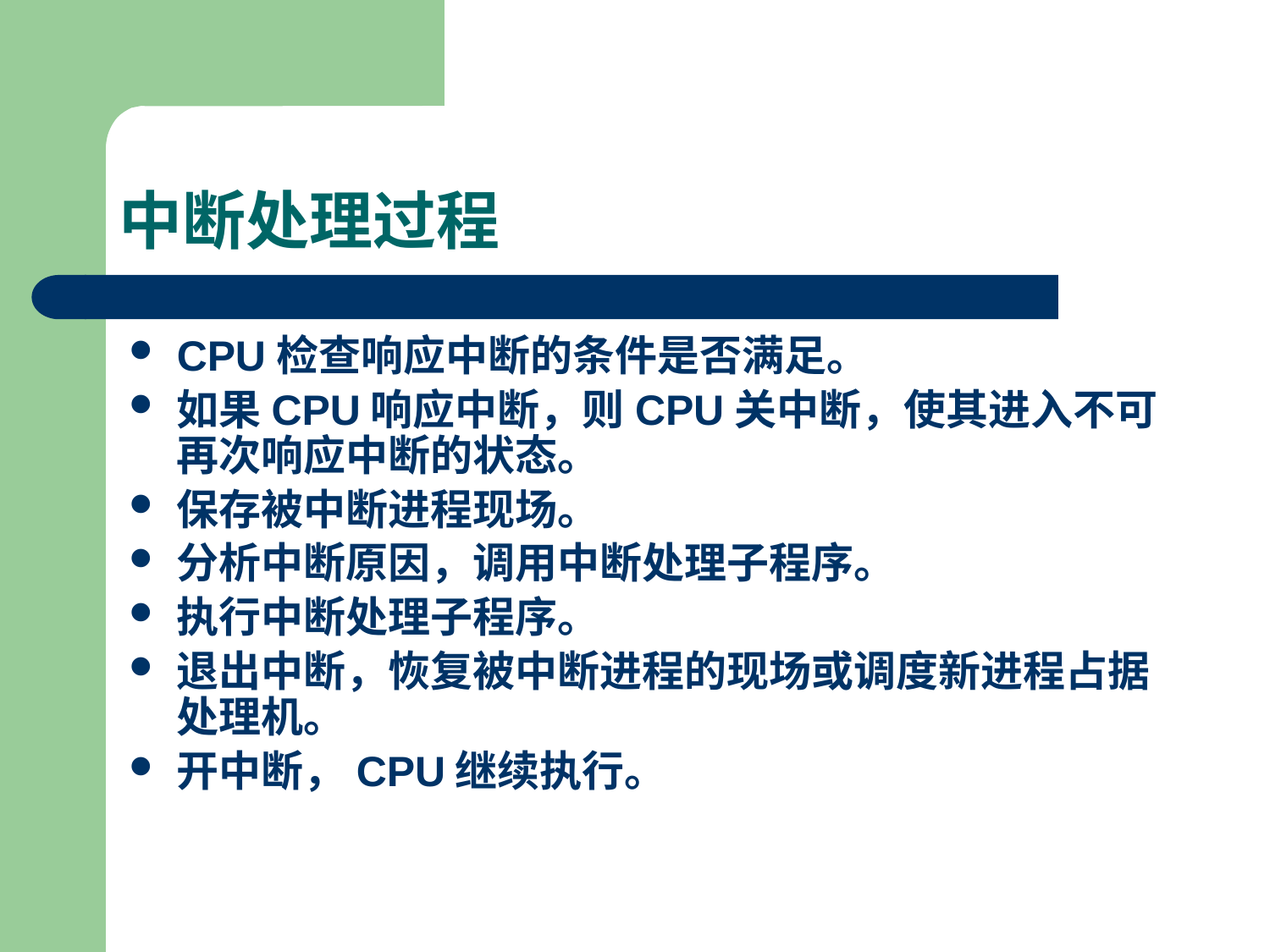

# 中断处理过程
CPU检查响应中断的条件是否满足。
如果CPU响应中断，则CPU关中断，使其进入不可再次响应中断的状态。
保存被中断进程现场。
分析中断原因，调用中断处理子程序。
执行中断处理子程序。
退出中断，恢复被中断进程的现场或调度新进程占据处理机。
开中断，CPU继续执行。